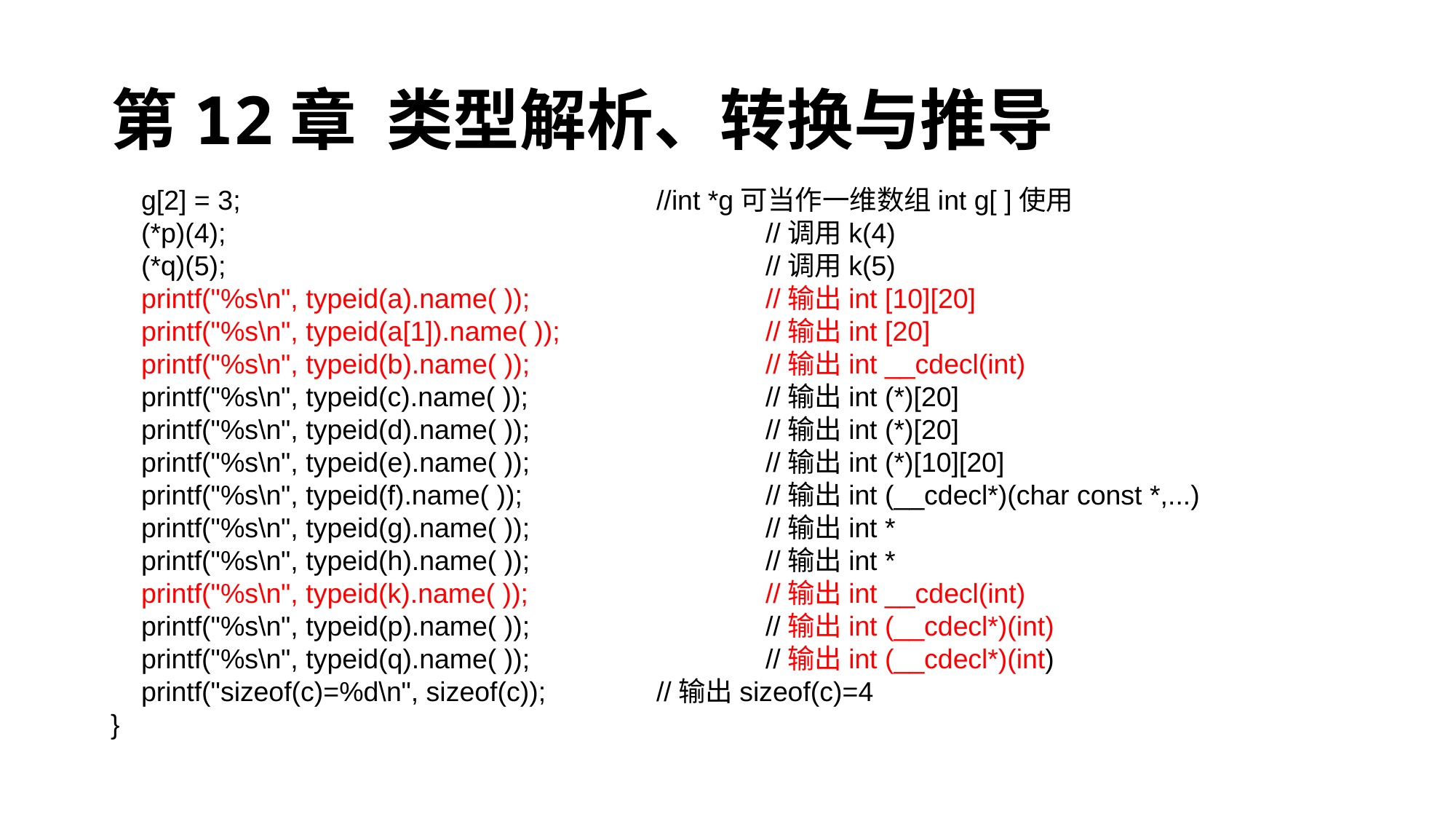

# 第12章  类型解析、转换与推导
    g[2] = 3;				//int *g可当作一维数组int g[ ]使用
    (*p)(4);					//调用k(4)
    (*q)(5);					//调用k(5)
    printf("%s\n", typeid(a).name( ));			//输出int [10][20]
    printf("%s\n", typeid(a[1]).name( ));		//输出int [20]
    printf("%s\n", typeid(b).name( ));			//输出int __cdecl(int)
    printf("%s\n", typeid(c).name( ));			//输出int (*)[20]
    printf("%s\n", typeid(d).name( ));			//输出int (*)[20]
    printf("%s\n", typeid(e).name( ));			//输出int (*)[10][20]
    printf("%s\n", typeid(f).name( ));			//输出int (__cdecl*)(char const *,...)
    printf("%s\n", typeid(g).name( ));			//输出int *
    printf("%s\n", typeid(h).name( ));			//输出int *
    printf("%s\n", typeid(k).name( ));			//输出int __cdecl(int)
    printf("%s\n", typeid(p).name( ));			//输出int (__cdecl*)(int)
    printf("%s\n", typeid(q).name( ));			//输出int (__cdecl*)(int)
    printf("sizeof(c)=%d\n", sizeof(c));		//输出sizeof(c)=4
}